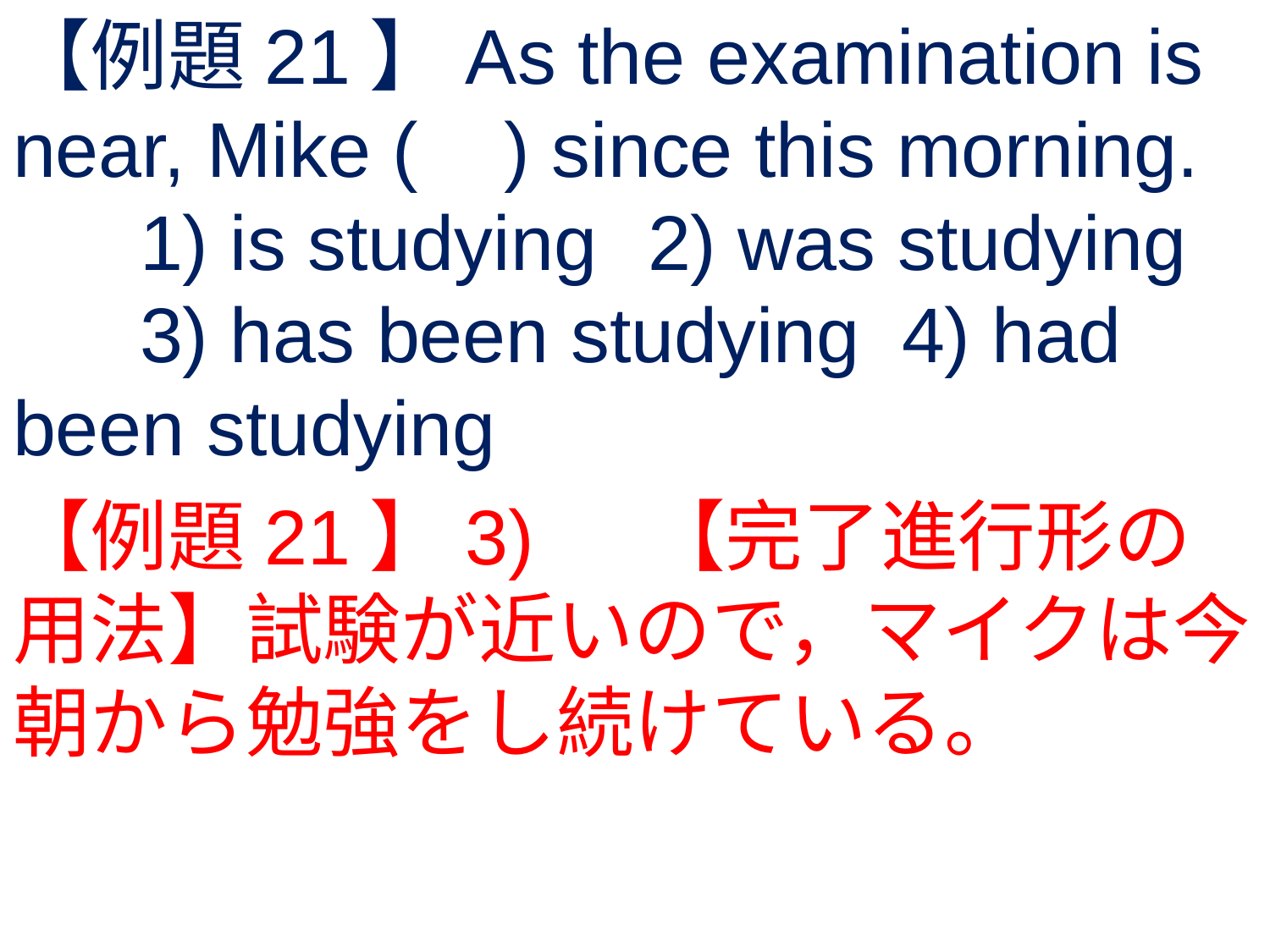

# 【例題21】As the examination is near, Mike (    ) since this morning.	1) is studying	2) was studying	3) has been studying	4) had been studying
【例題21】3) 	【完了進行形の用法】試験が近いので，マイクは今朝から勉強をし続けている。